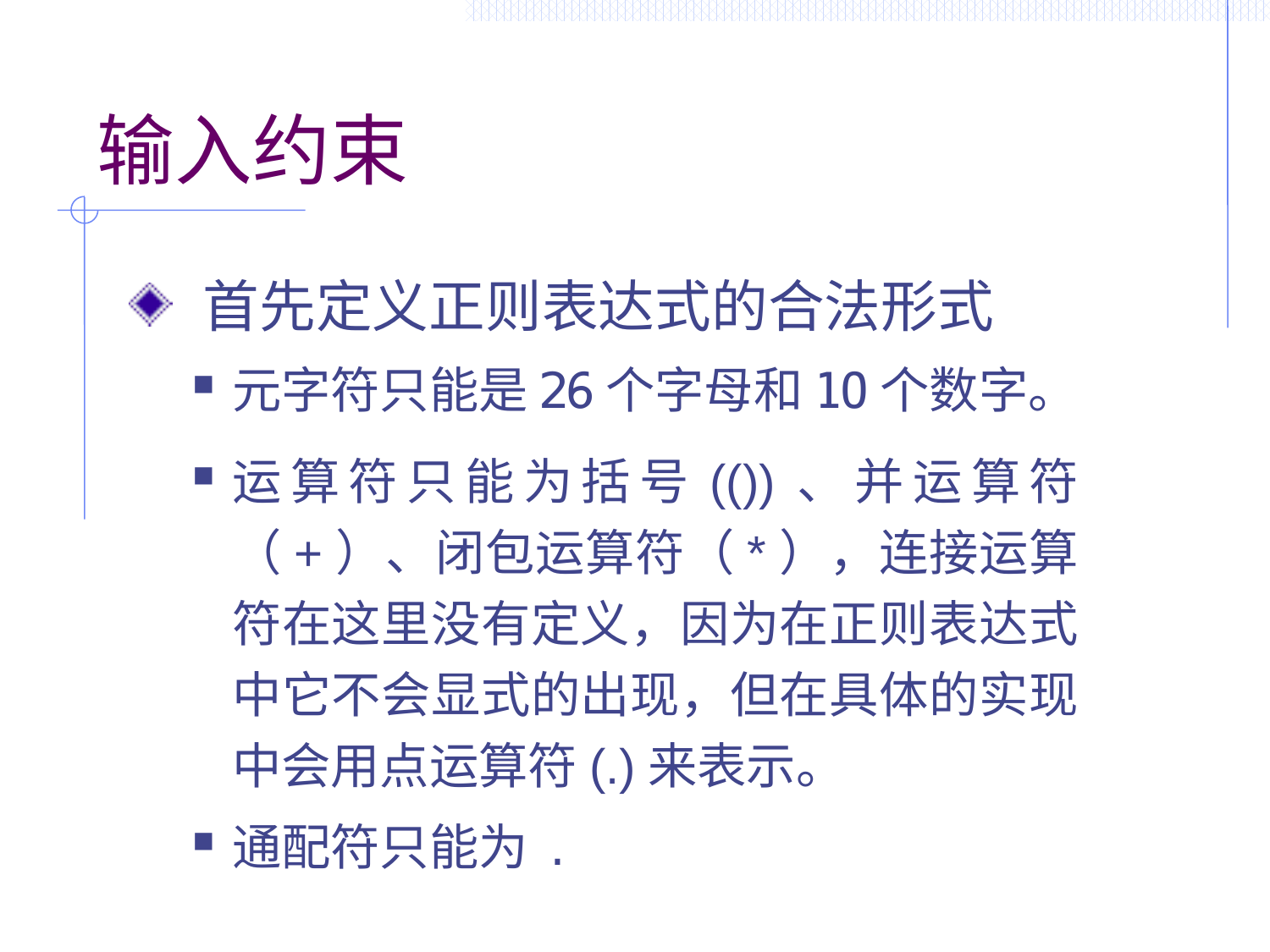

# 输入约束
 首先定义正则表达式的合法形式
元字符只能是26个字母和10个数字。
运算符只能为括号(())、并运算符（+）、闭包运算符（*），连接运算符在这里没有定义，因为在正则表达式中它不会显式的出现，但在具体的实现中会用点运算符(.)来表示。
通配符只能为 .